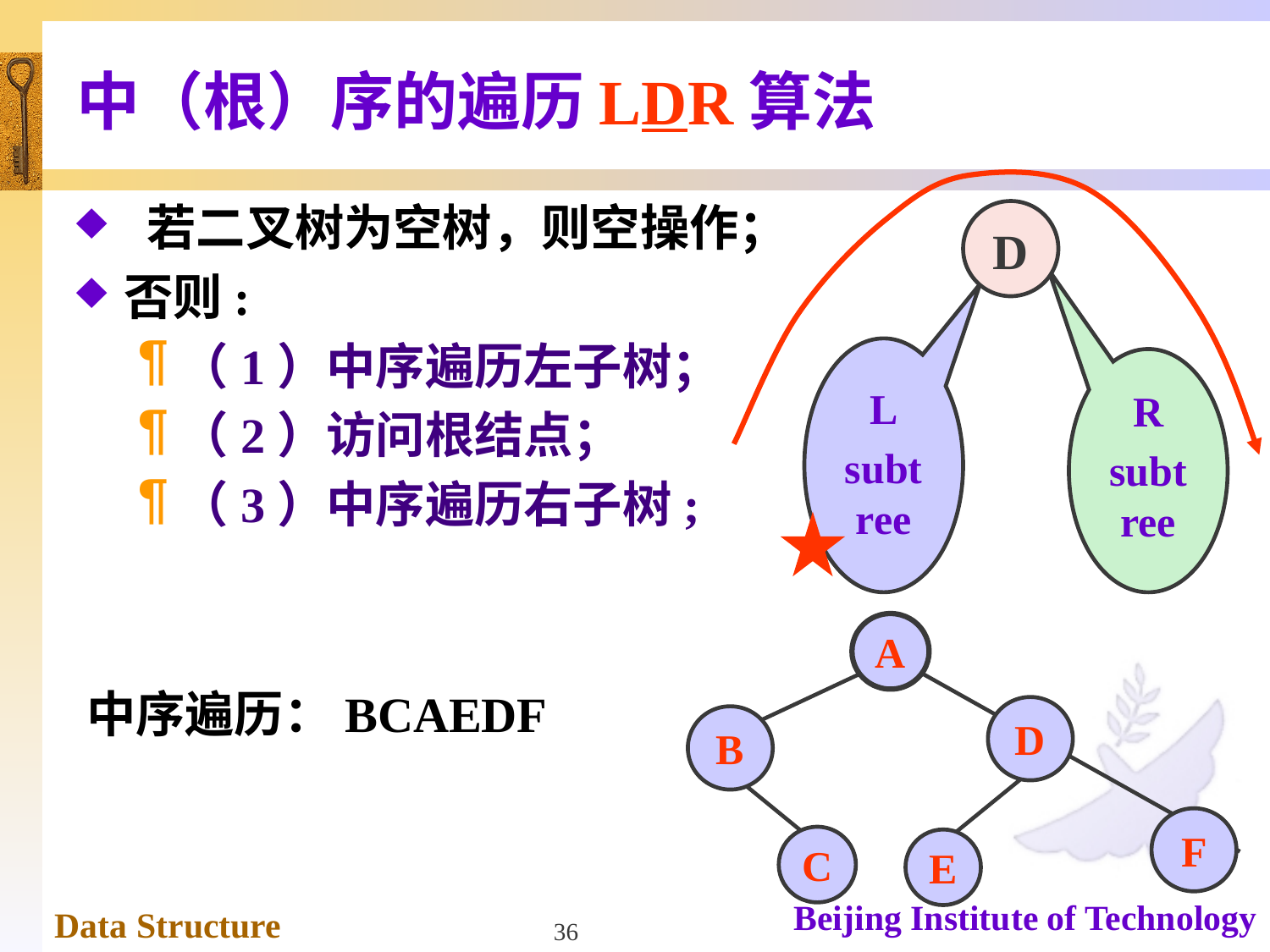

# 中（根）序的遍历LDR算法

 若二叉树为空树，则空操作；
否则:
（1）中序遍历左子树；
（2）访问根结点；
（3）中序遍历右子树;

D
L
subtree
R
subtree

A

D
B

F
C
E
中序遍历：BCAEDF
36